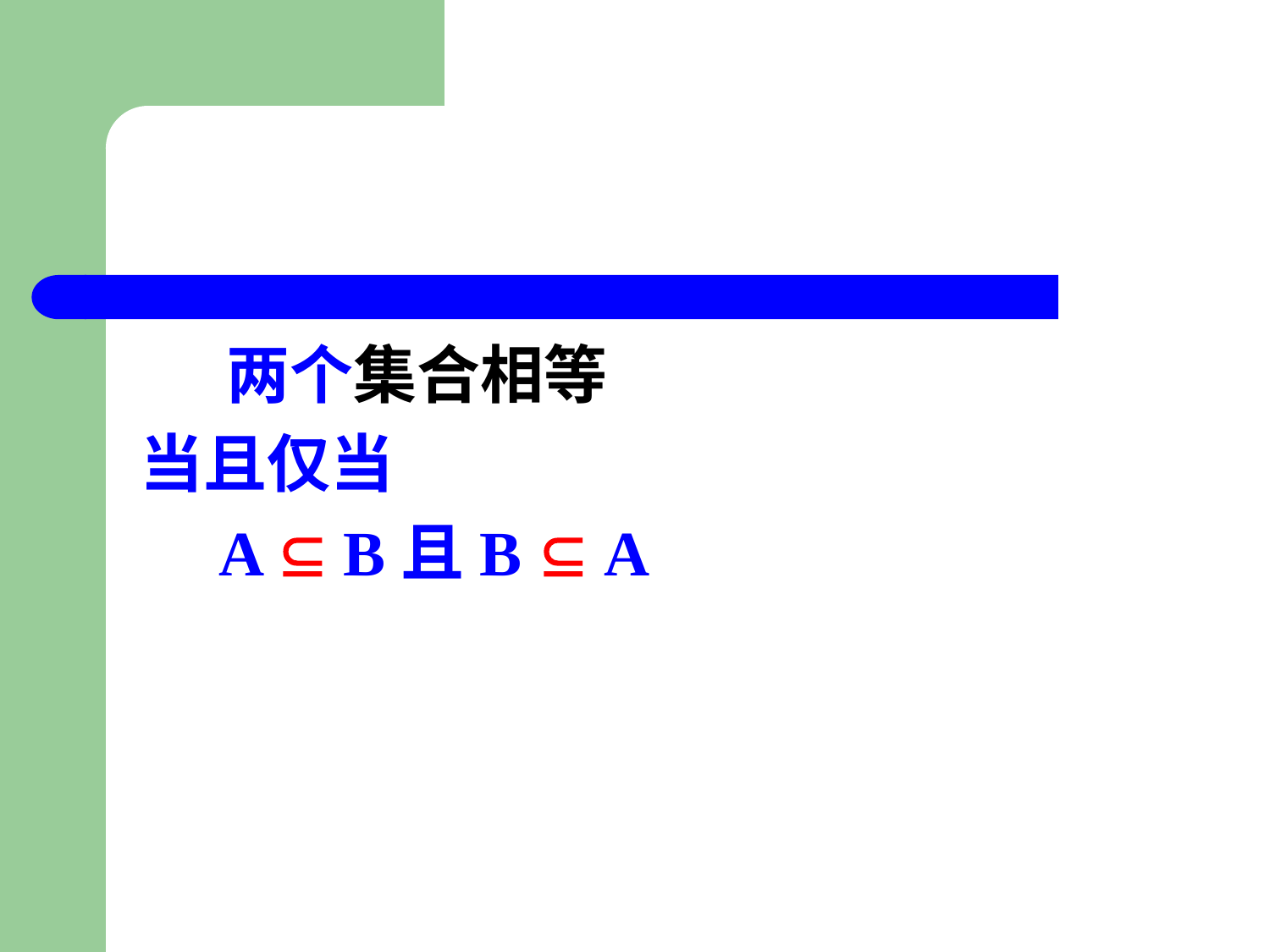

#
     两个集合相等
当且仅当
     A ⊆ B且B ⊆ A